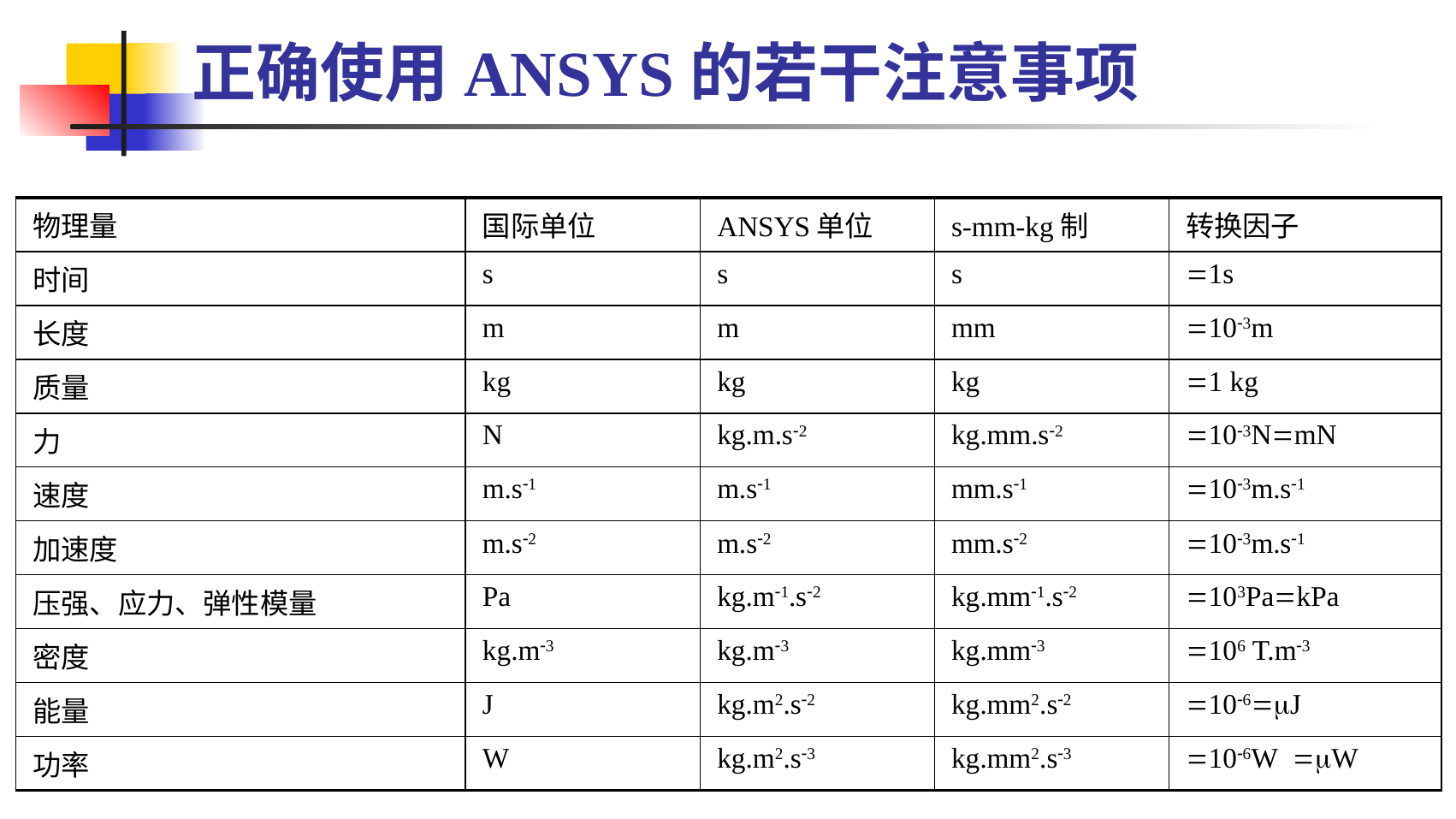

正确使用ANSYS的若干注意事项

| 物理量 | 国际单位 | ANSYS单位 | s-mm-kg制 | 转换因子 |
| --- | --- | --- | --- | --- |
| 时间 | s | s | s | =1s |
| 长度 | m | m | mm | =10−3m |
| 质量 | kg | kg | kg | =1 kg |
| 力 | N | kg.m.s−2 | kg.mm.s−2 | =10−3N=mN |
| 速度 | m.s−1 | m.s−1 | mm.s−1 | =10−3m.s−1 |
| 加速度 | m.s−2 | m.s−2 | mm.s−2 | =10−3m.s−1 |
| 压强、应力、弹性模量 | Pa | kg.m−1.s−2 | kg.mm−1.s−2 | =103Pa=kPa |
| 密度 | kg.m−3 | kg.m−3 | kg.mm−3 | =106 T.m−3 |
| 能量 | J | kg.m2.s−2 | kg.mm2.s−2 | =10−6=μJ |
| 功率 | W | kg.m2.s−3 | kg.mm2.s−3 | =10−6W =μW |